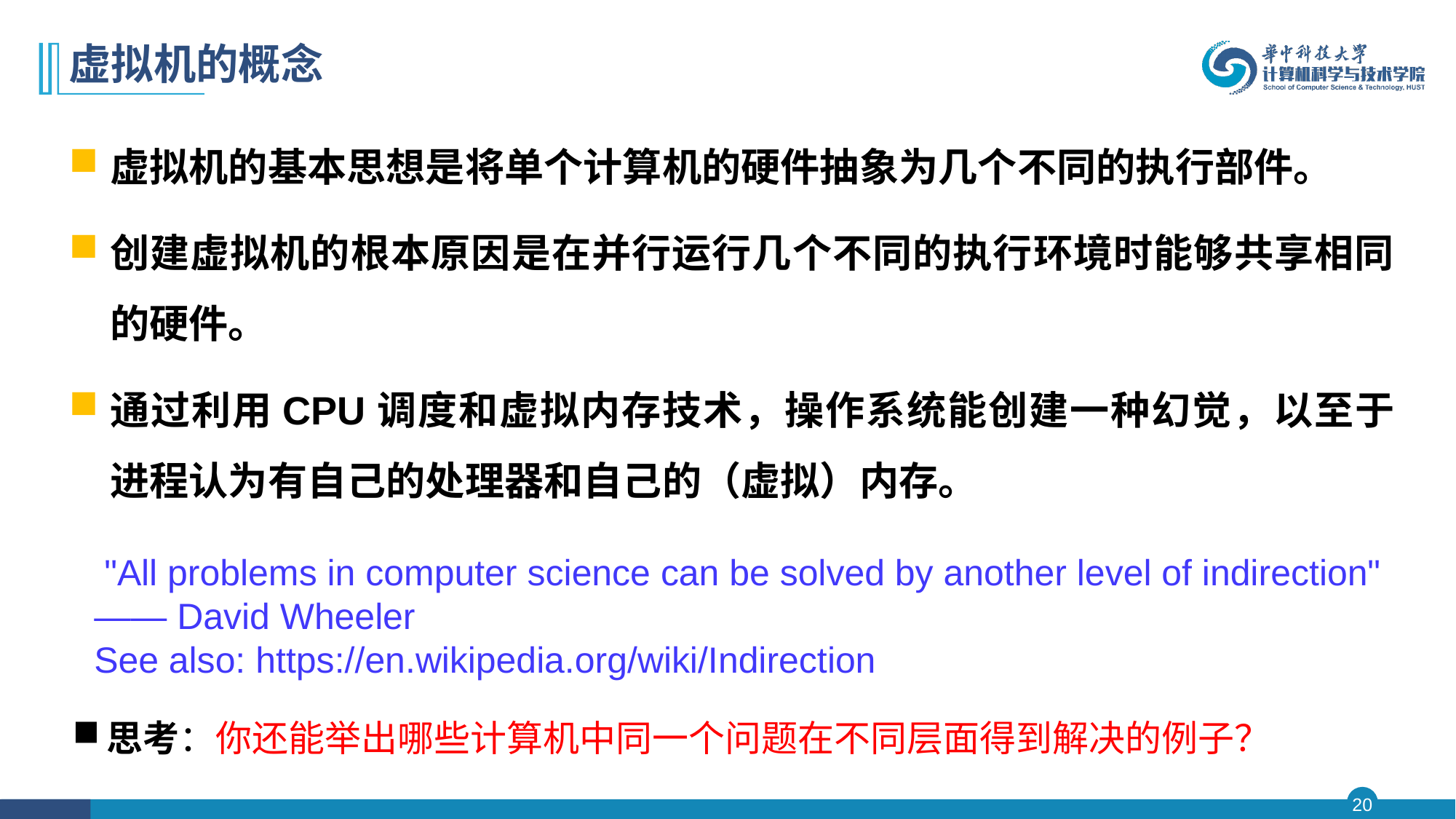

# 虚拟机的概念
虚拟机的基本思想是将单个计算机的硬件抽象为几个不同的执行部件。
创建虚拟机的根本原因是在并行运行几个不同的执行环境时能够共享相同的硬件。
通过利用CPU调度和虚拟内存技术，操作系统能创建一种幻觉，以至于进程认为有自己的处理器和自己的（虚拟）内存。

 "All problems in computer science can be solved by another level of indirection"
—— David Wheeler
See also: https://en.wikipedia.org/wiki/Indirection
思考：你还能举出哪些计算机中同一个问题在不同层面得到解决的例子？